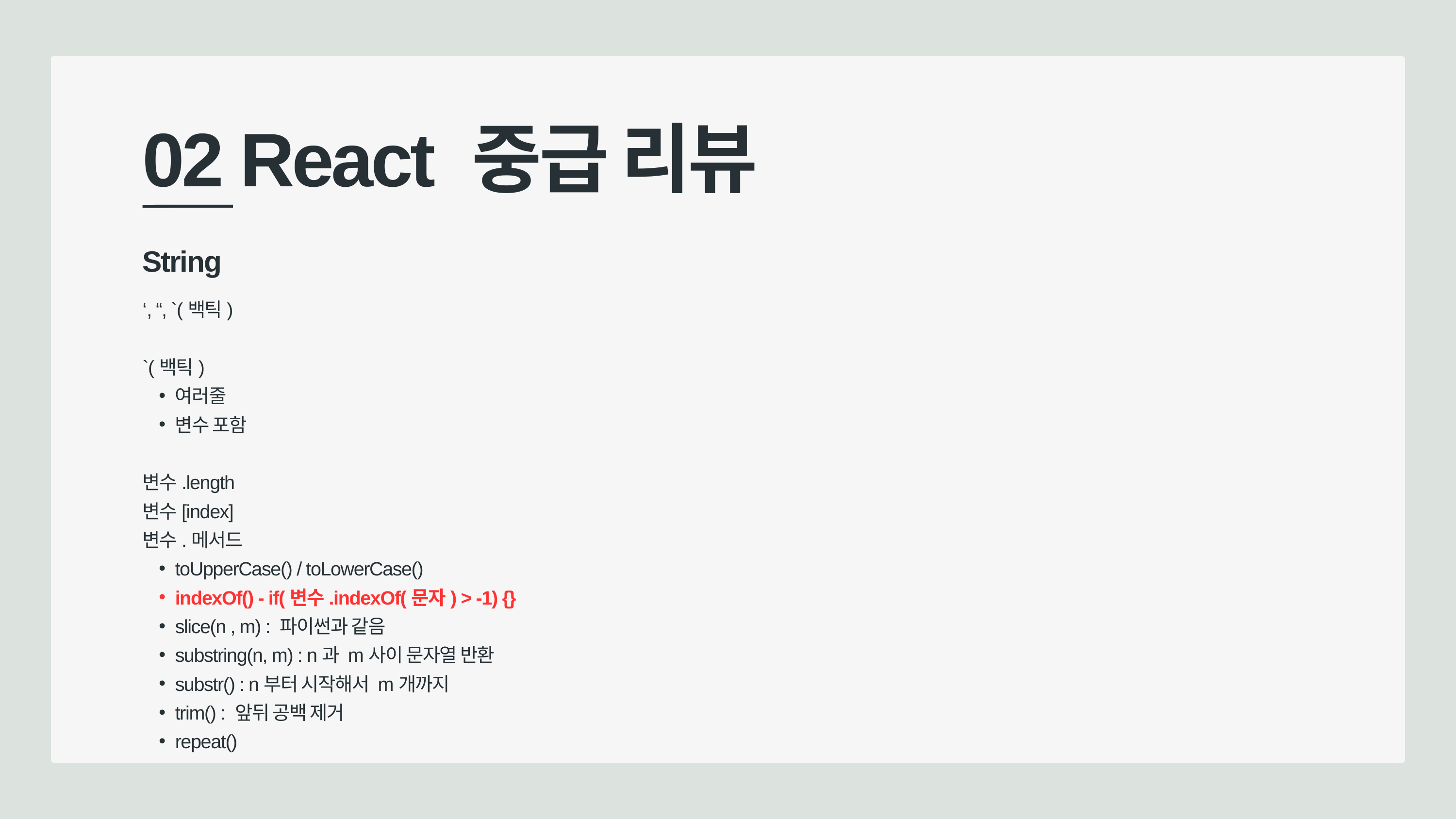

02 React 중급 리뷰

String
‘, “, `(백틱)

`(백틱)
여러줄
변수 포함

변수.length
변수[index]
변수.메서드
toUpperCase() / toLowerCase()
indexOf() - if(변수.indexOf(문자) > -1) {}
slice(n , m) : 파이썬과 같음
substring(n, m) : n과 m사이 문자열 반환
substr() : n부터 시작해서 m개까지
trim() : 앞뒤 공백 제거
repeat()